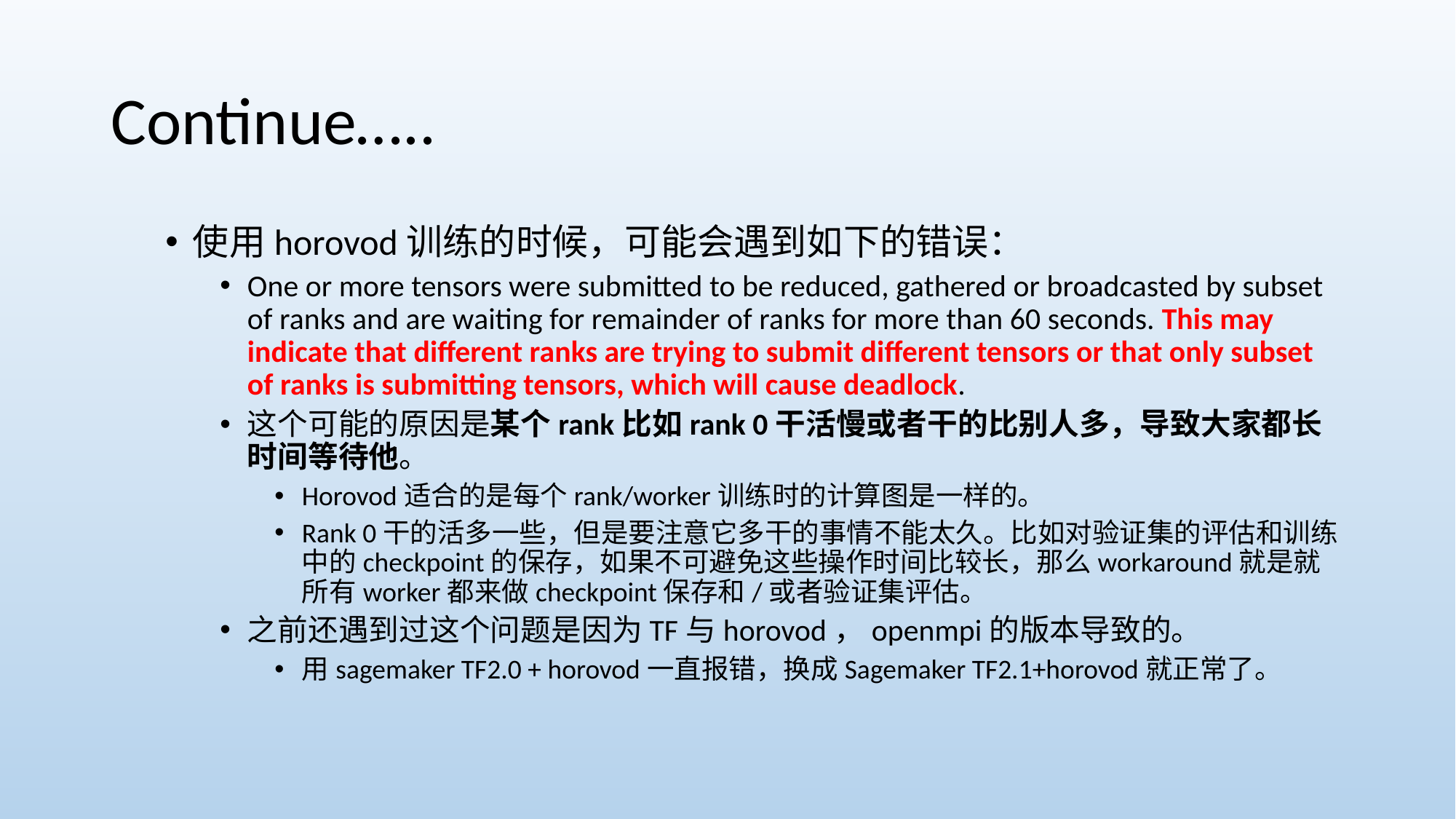

# Continue…..
使用horovod训练的时候，可能会遇到如下的错误：
One or more tensors were submitted to be reduced, gathered or broadcasted by subset of ranks and are waiting for remainder of ranks for more than 60 seconds. This may indicate that different ranks are trying to submit different tensors or that only subset of ranks is submitting tensors, which will cause deadlock.
这个可能的原因是某个rank比如rank 0干活慢或者干的比别人多，导致大家都长时间等待他。
Horovod适合的是每个rank/worker训练时的计算图是一样的。
Rank 0干的活多一些，但是要注意它多干的事情不能太久。比如对验证集的评估和训练中的checkpoint的保存，如果不可避免这些操作时间比较长，那么workaround就是就所有worker都来做checkpoint保存和/或者验证集评估。
之前还遇到过这个问题是因为TF与horovod，openmpi的版本导致的。
用sagemaker TF2.0 + horovod一直报错，换成Sagemaker TF2.1+horovod就正常了。